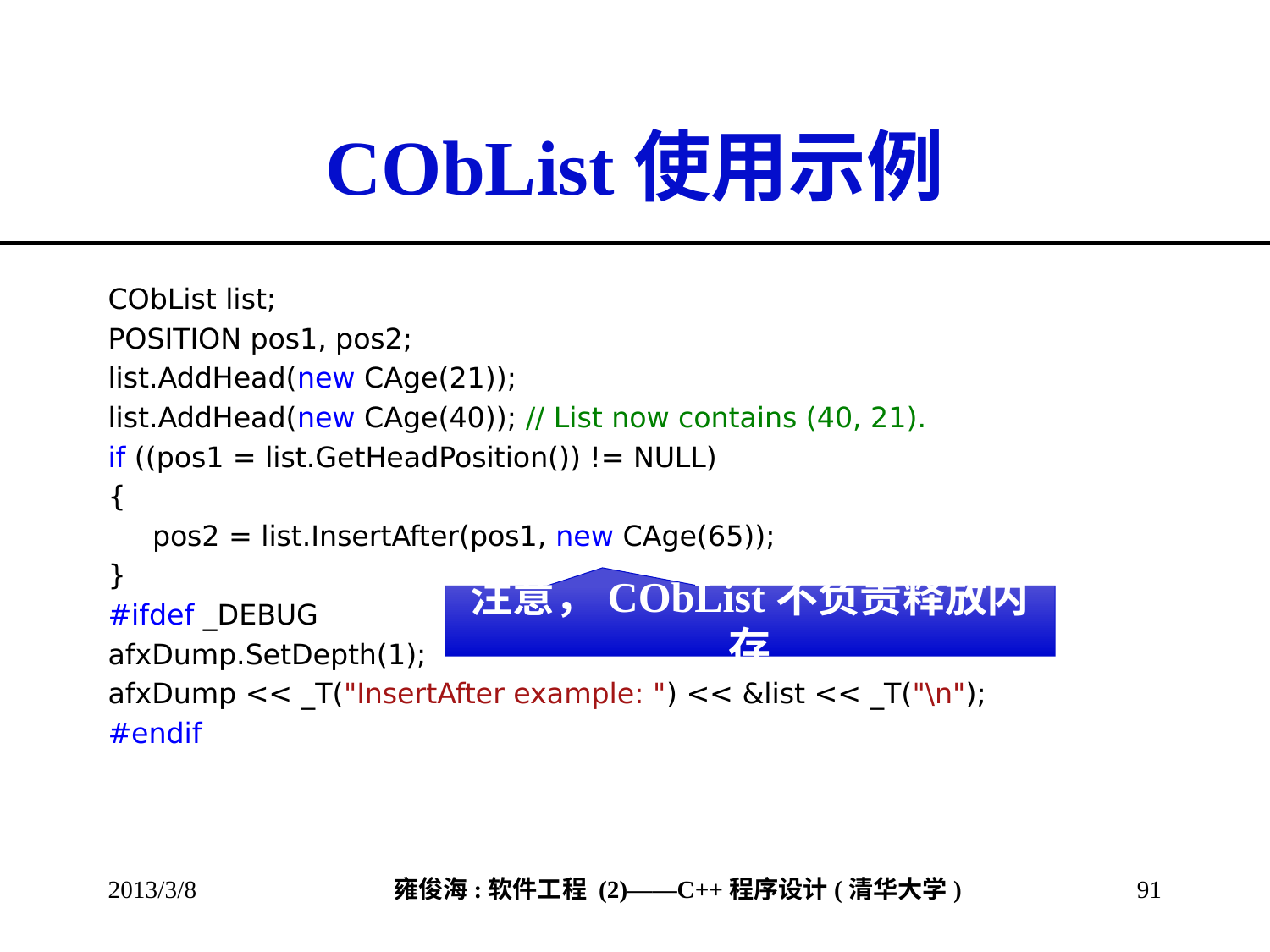

# CObList使用示例
CObList list;
POSITION pos1, pos2;
list.AddHead(new CAge(21));
list.AddHead(new CAge(40)); // List now contains (40, 21).
if ((pos1 = list.GetHeadPosition()) != NULL)
{
     pos2 = list.InsertAfter(pos1, new CAge(65));
}
#ifdef _DEBUG
afxDump.SetDepth(1);
afxDump << _T("InsertAfter example: ") << &list << _T("\n");
#endif
注意，CObList不负责释放内存
2013/3/8
91